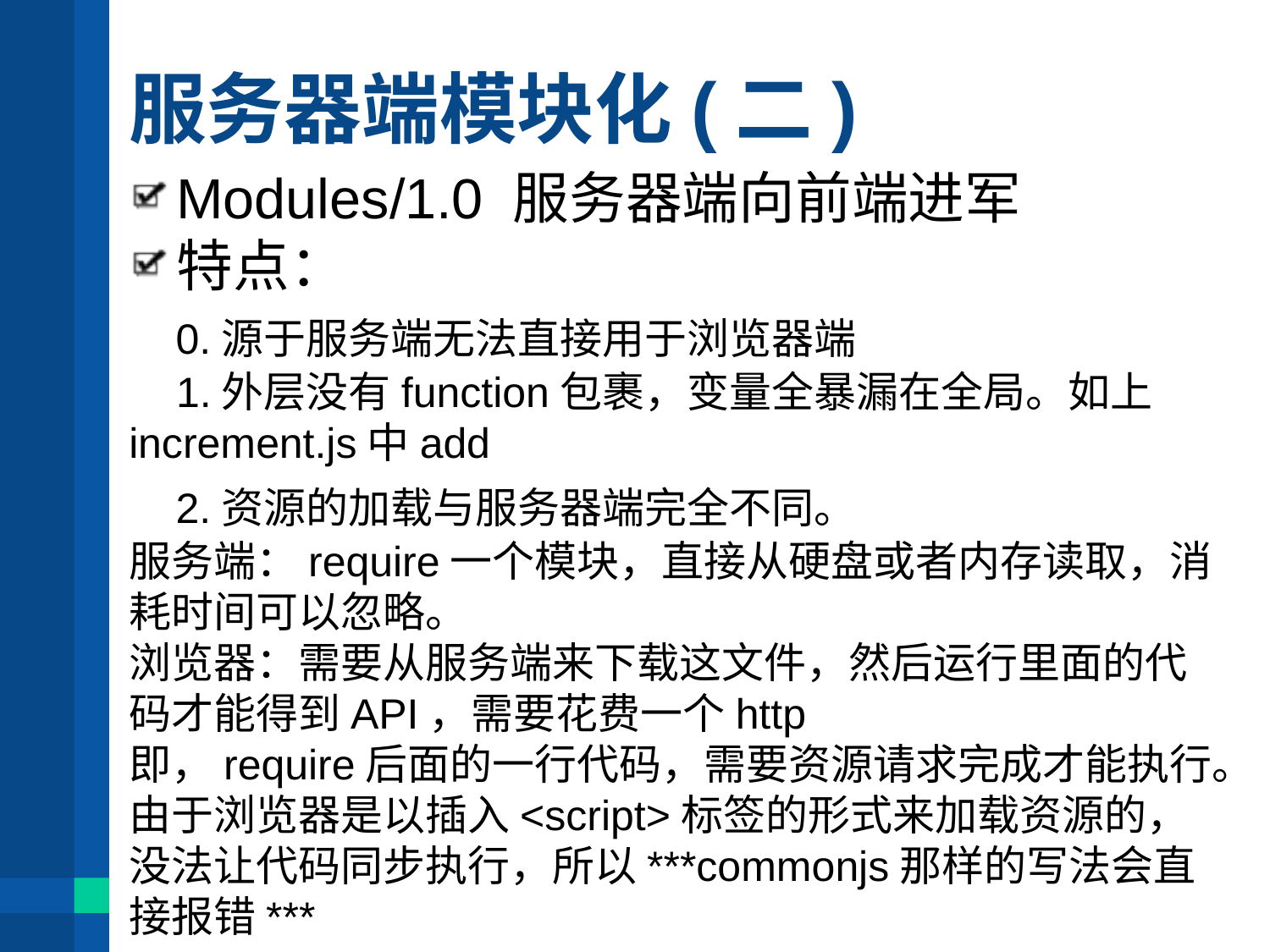

# 服务器端模块化(二)
Modules/1.0 服务器端向前端进军
特点：
   0.源于服务端无法直接用于浏览器端
    1.外层没有function包裹，变量全暴漏在全局。如上 increment.js中add
   2.资源的加载与服务器端完全不同。
服务端：require一个模块，直接从硬盘或者内存读取，消耗时间可以忽略。
浏览器：需要从服务端来下载这文件，然后运行里面的代码才能得到API，需要花费一个http
即，require后面的一行代码，需要资源请求完成才能执行。由于浏览器是以插入<script>标签的形式来加载资源的，
没法让代码同步执行，所以***commonjs那样的写法会直接报错***